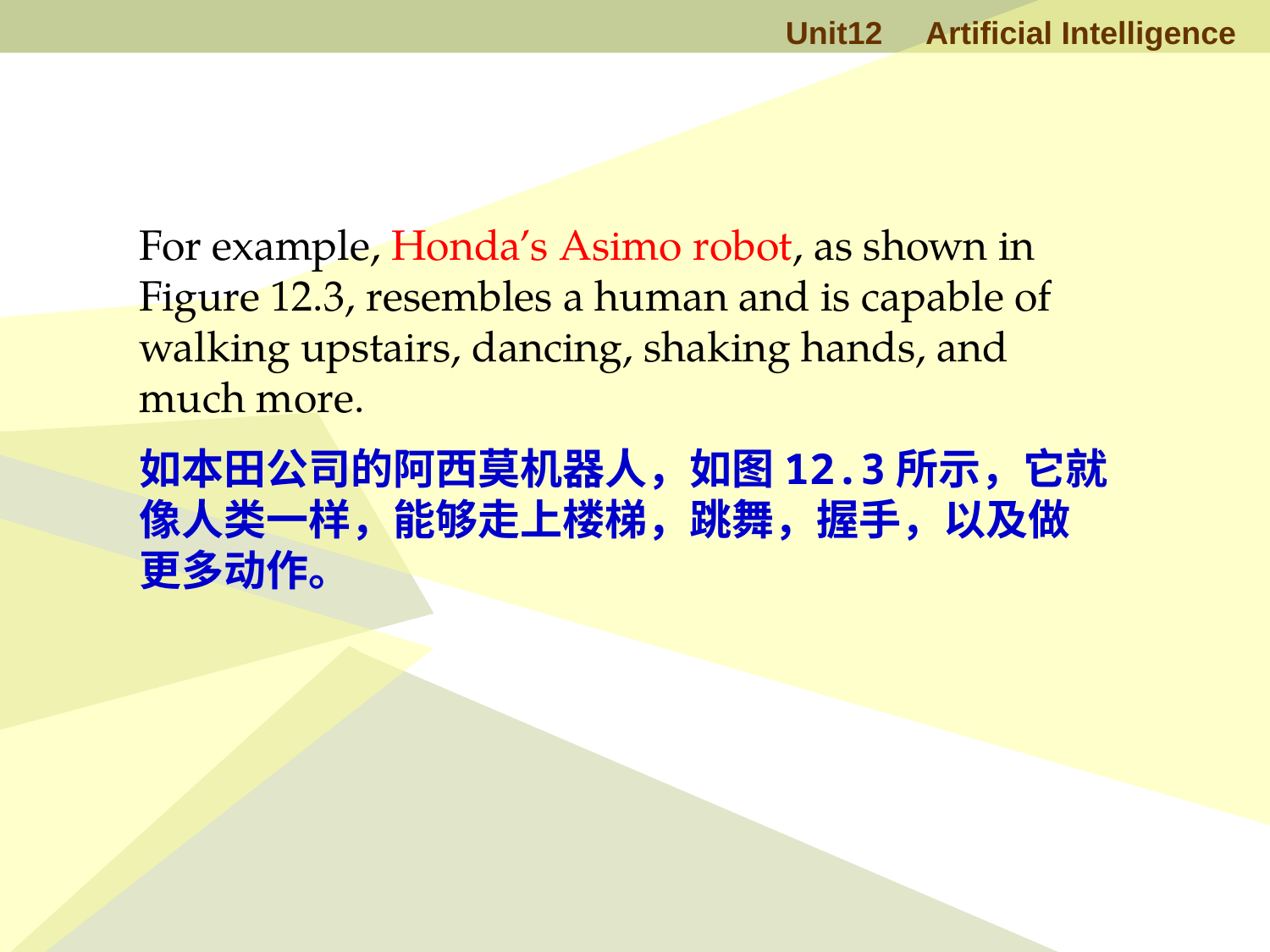

For example, Honda’s Asimo robot, as shown in Figure 12.3, resembles a human and is capable of walking upstairs, dancing, shaking hands, and much more.
如本田公司的阿西莫机器人，如图12.3所示，它就像人类一样，能够走上楼梯，跳舞，握手，以及做更多动作。